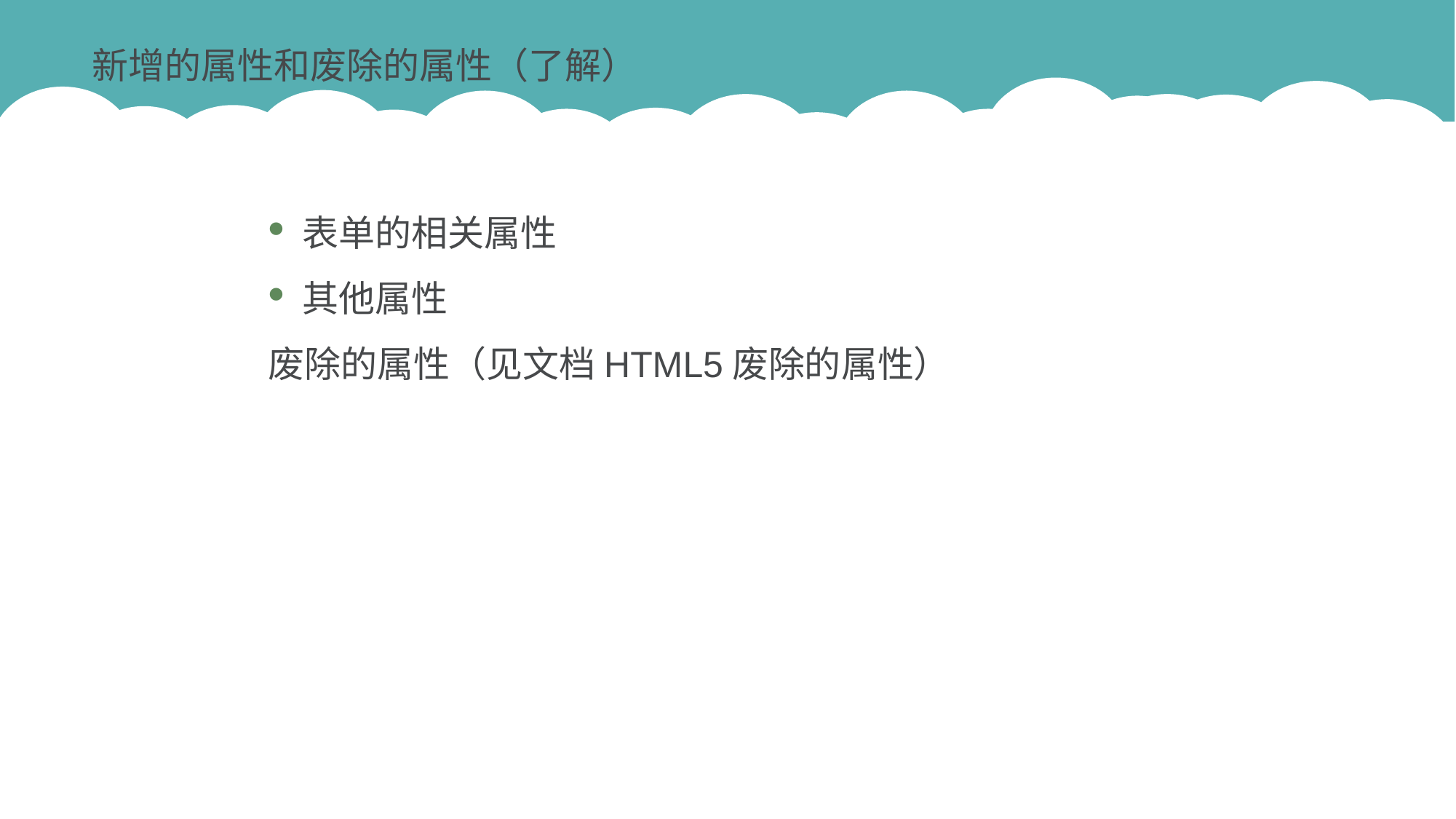

新增的属性和废除的属性（了解）

表单的相关属性
其他属性
废除的属性（见文档HTML5废除的属性）